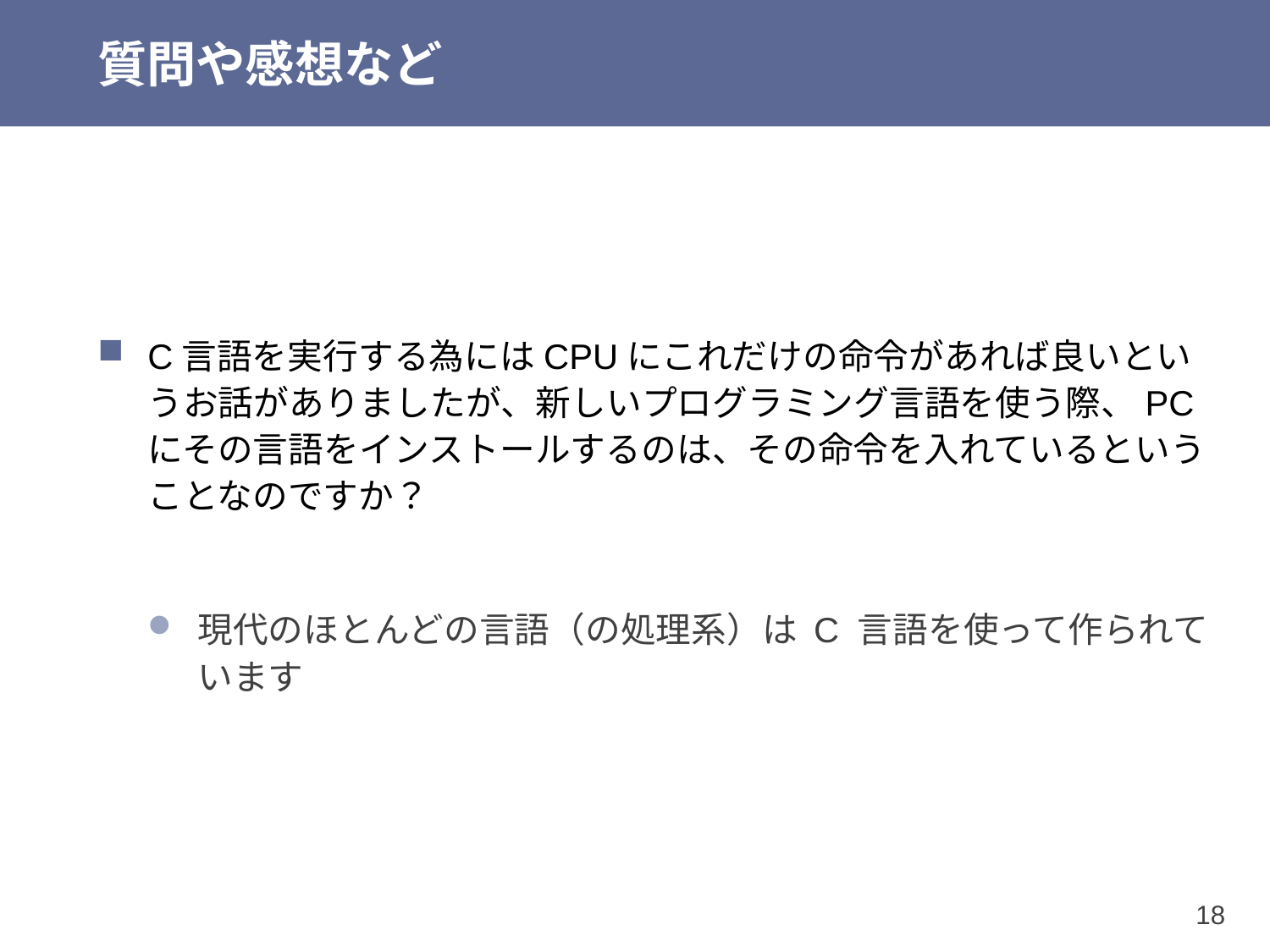

# 質問や感想など
C言語を実行する為にはCPUにこれだけの命令があれば良いというお話がありましたが、新しいプログラミング言語を使う際、PCにその言語をインストールするのは、その命令を入れているということなのですか？

現代のほとんどの言語（の処理系）は C 言語を使って作られています